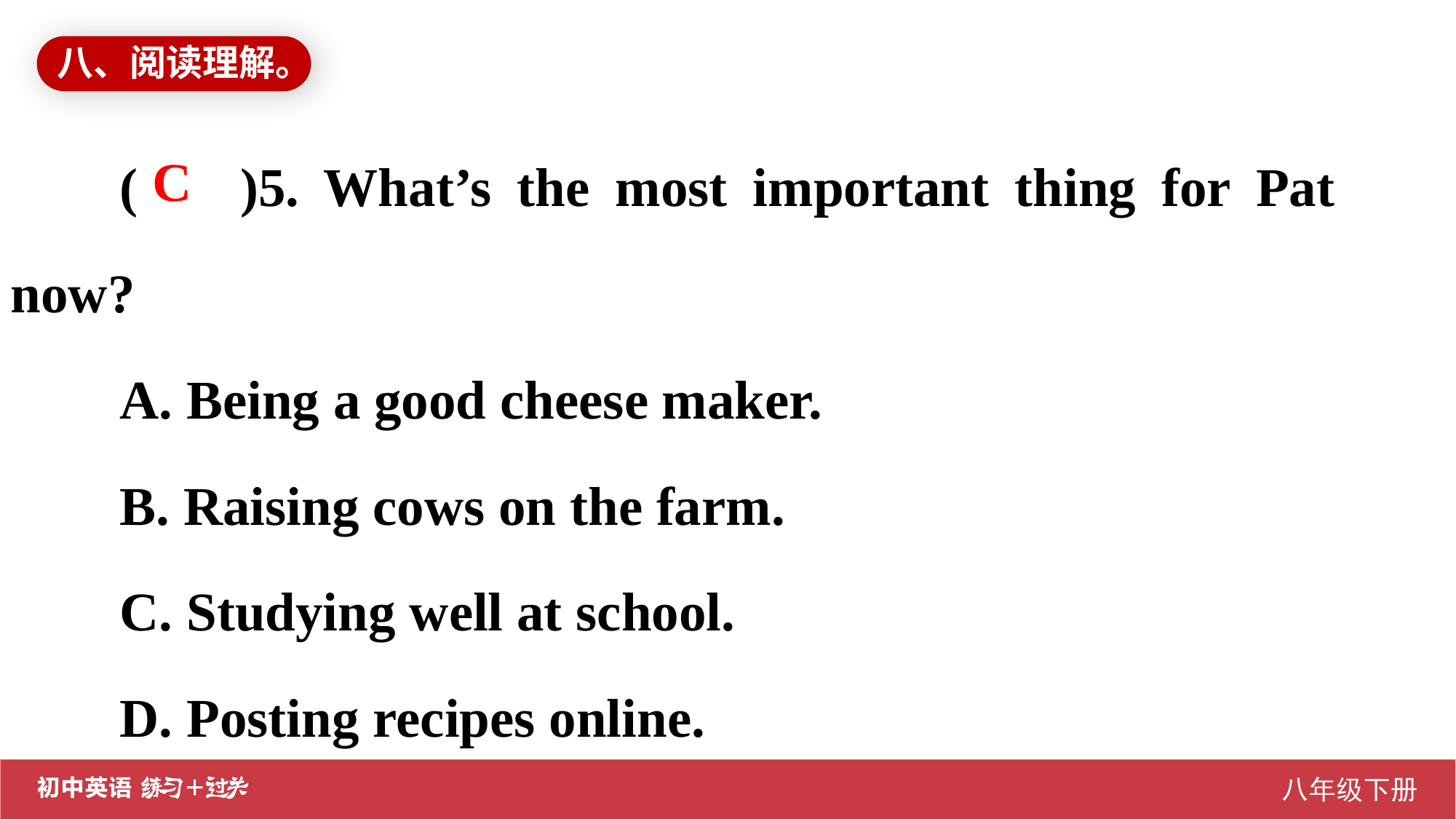

八、阅读理解。

(    )5. What’s the most important thing for Pat now?
A. Being a good cheese maker.
B. Raising cows on the farm.
C. Studying well at school.
D. Posting recipes online.
C